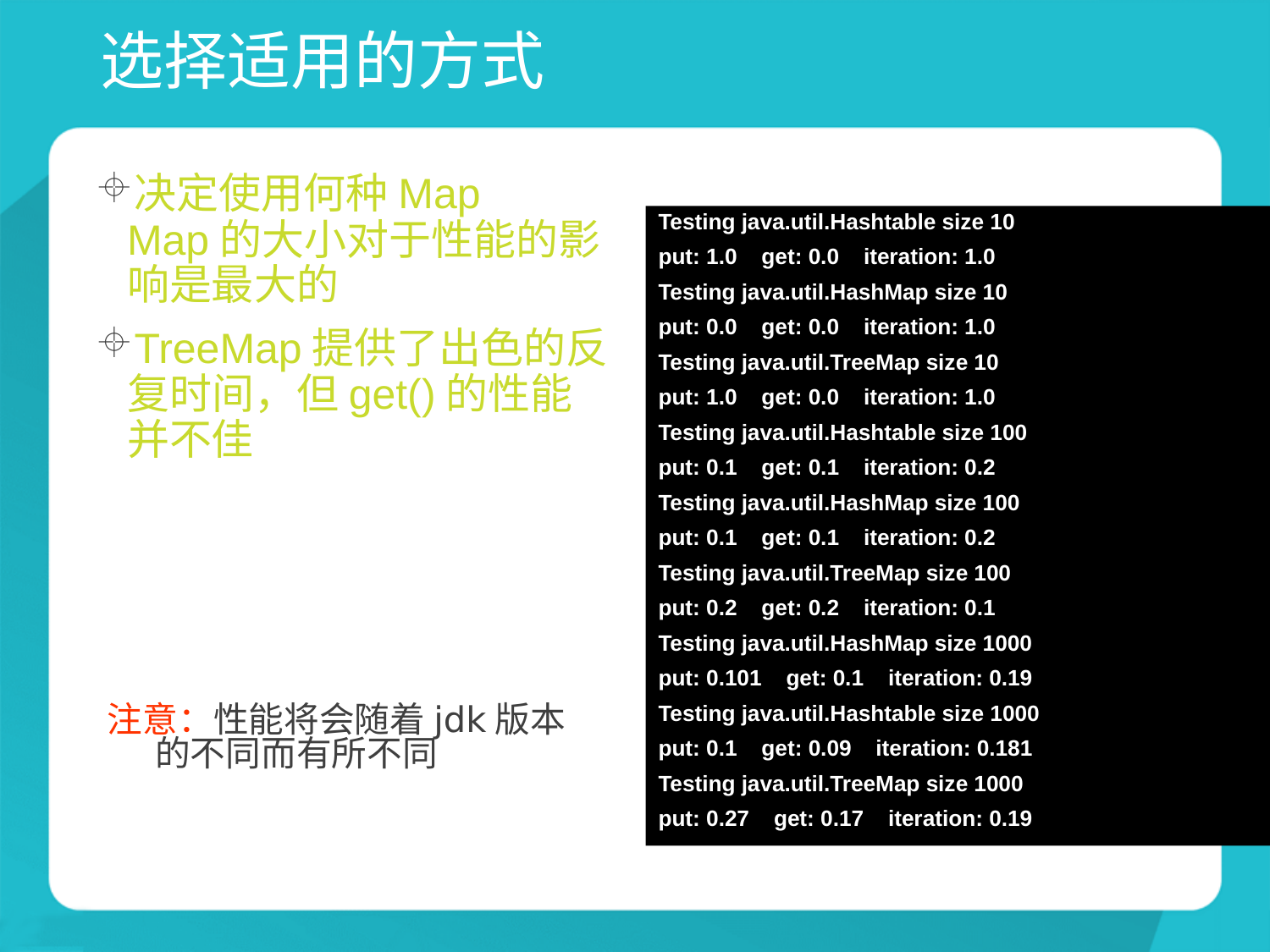

# 选择适用的方式
决定使用何种Map
Map的大小对于性能的影响是最大的
TreeMap提供了出色的反复时间，但get()的性能并不佳
Testing java.util.Hashtable size 10
put: 1.0    get: 0.0    iteration: 1.0
Testing java.util.HashMap size 10
put: 0.0    get: 0.0    iteration: 1.0
Testing java.util.TreeMap size 10
put: 1.0    get: 0.0    iteration: 1.0
Testing java.util.Hashtable size 100
put: 0.1    get: 0.1    iteration: 0.2
Testing java.util.HashMap size 100
put: 0.1    get: 0.1    iteration: 0.2
Testing java.util.TreeMap size 100
put: 0.2    get: 0.2    iteration: 0.1
Testing java.util.HashMap size 1000
put: 0.101    get: 0.1    iteration: 0.19
Testing java.util.Hashtable size 1000
put: 0.1    get: 0.09    iteration: 0.181
Testing java.util.TreeMap size 1000
put: 0.27    get: 0.17    iteration: 0.19
注意：性能将会随着jdk版本的不同而有所不同